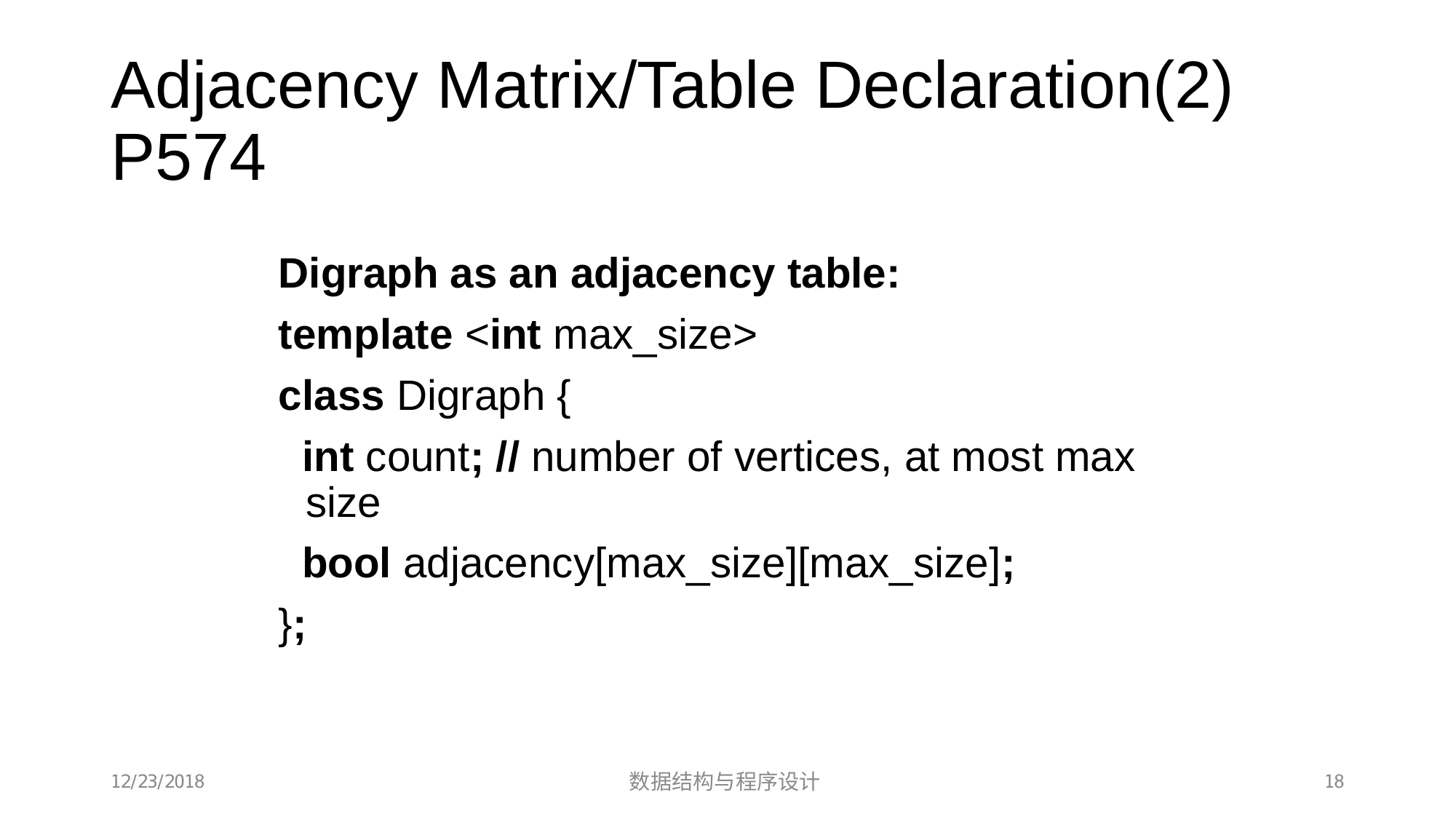

# Adjacency Matrix/Table Declaration(2) P574
Digraph as an adjacency table:
template <int max_size>
class Digraph {
  int count; // number of vertices, at most max size
  bool adjacency[max_size][max_size];
};
12/23/2018
数据结构与程序设计
18